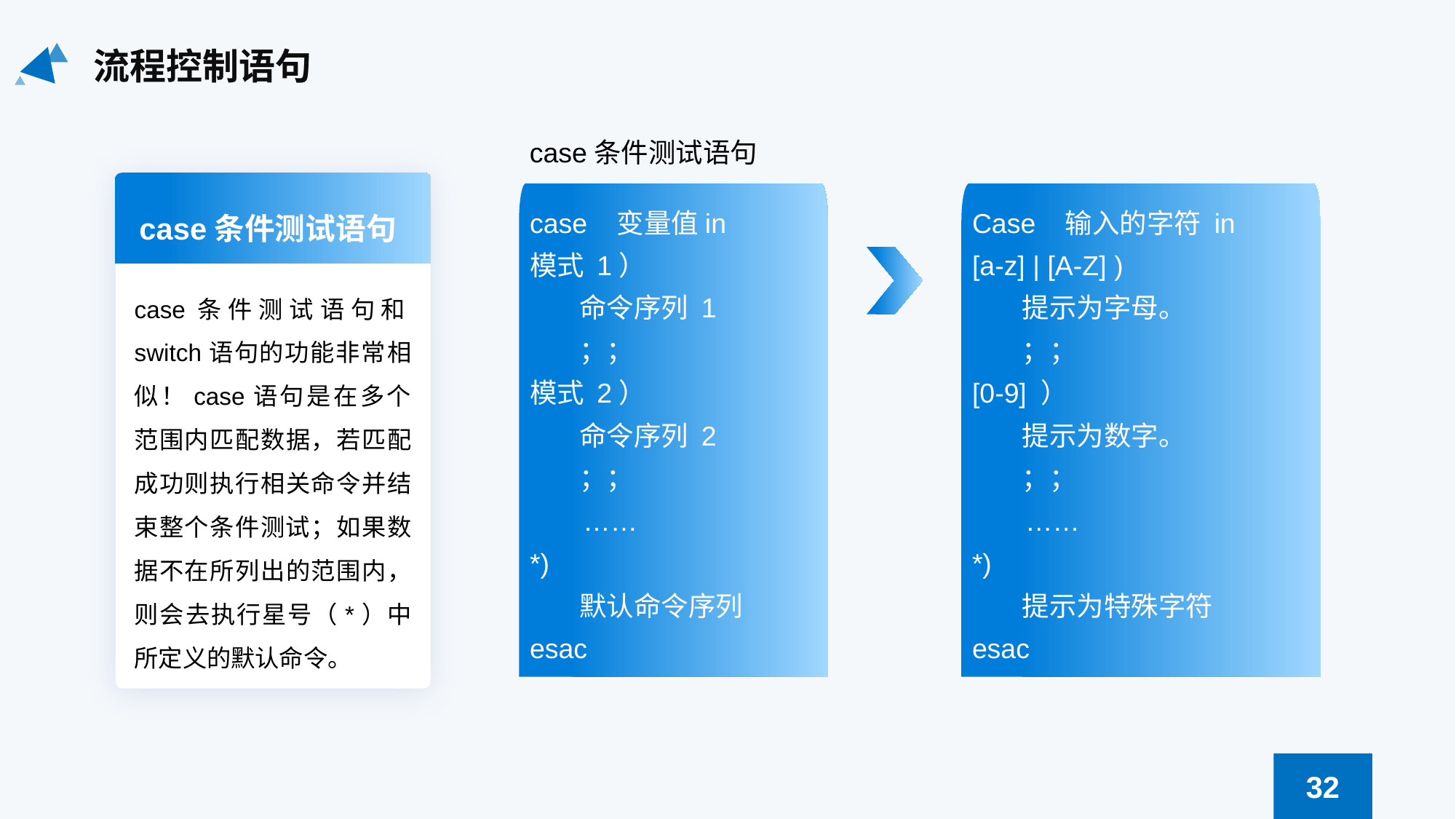

流程控制语句

case条件测试语句
case   变量值in
模式 1）
       命令序列 1
       ；；
模式 2）
       命令序列 2
       ；；
       ……
*)
       默认命令序列
esac
Case   输入的字符 in
[a-z] | [A-Z] )
       提示为字母。
       ；；
[0-9] ）
       提示为数字。
       ；；
       ……
*)
       提示为特殊字符
esac

case条件测试语句
case条件测试语句和switch语句的功能非常相似！case语句是在多个范围内匹配数据，若匹配成功则执行相关命令并结束整个条件测试；如果数据不在所列出的范围内，则会去执行星号（*）中所定义的默认命令。

32